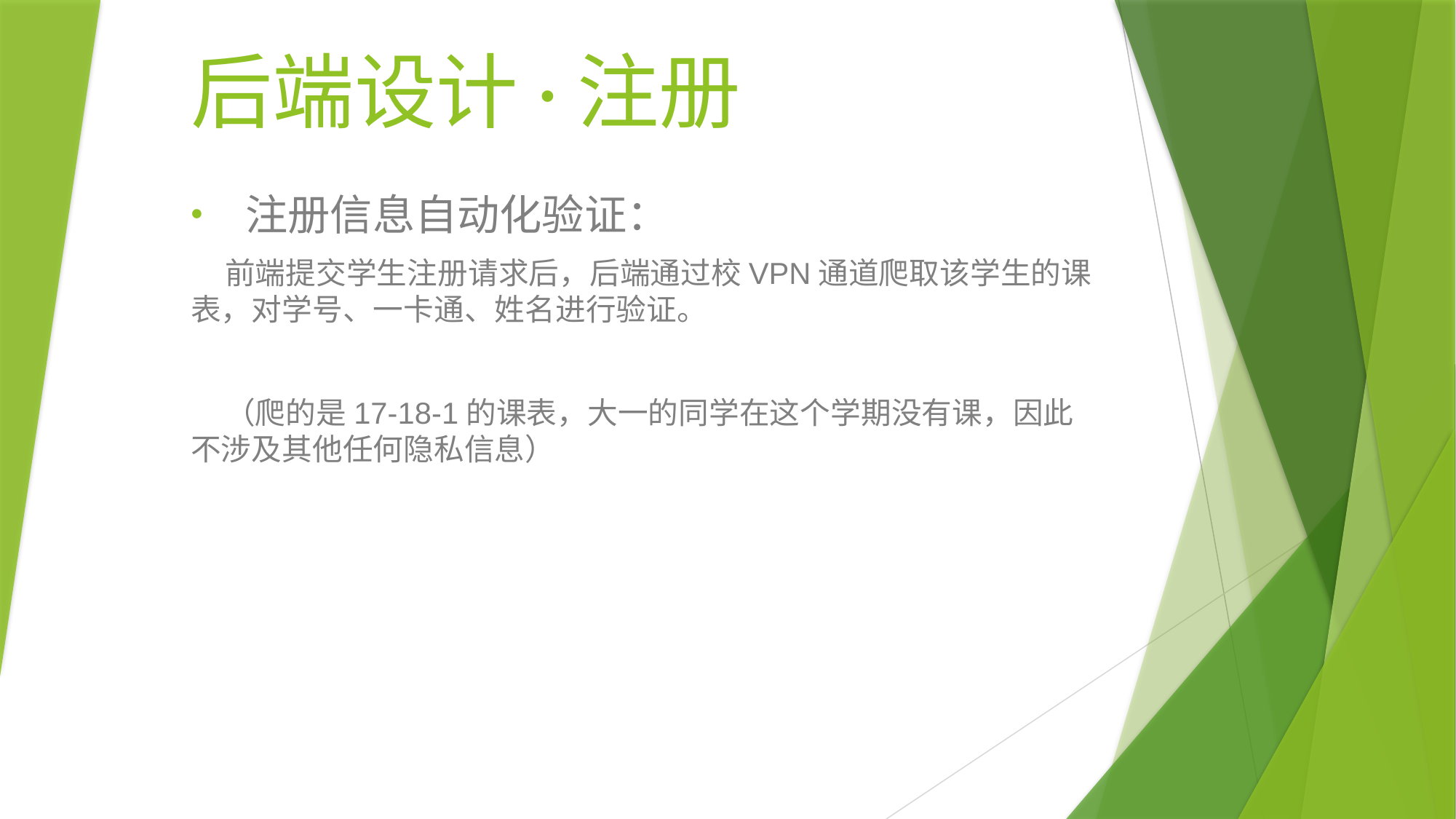

# 后端设计·注册
注册信息自动化验证：
    前端提交学生注册请求后，后端通过校VPN通道爬取该学生的课表，对学号、一卡通、姓名进行验证。

    （爬的是17-18-1的课表，大一的同学在这个学期没有课，因此不涉及其他任何隐私信息）